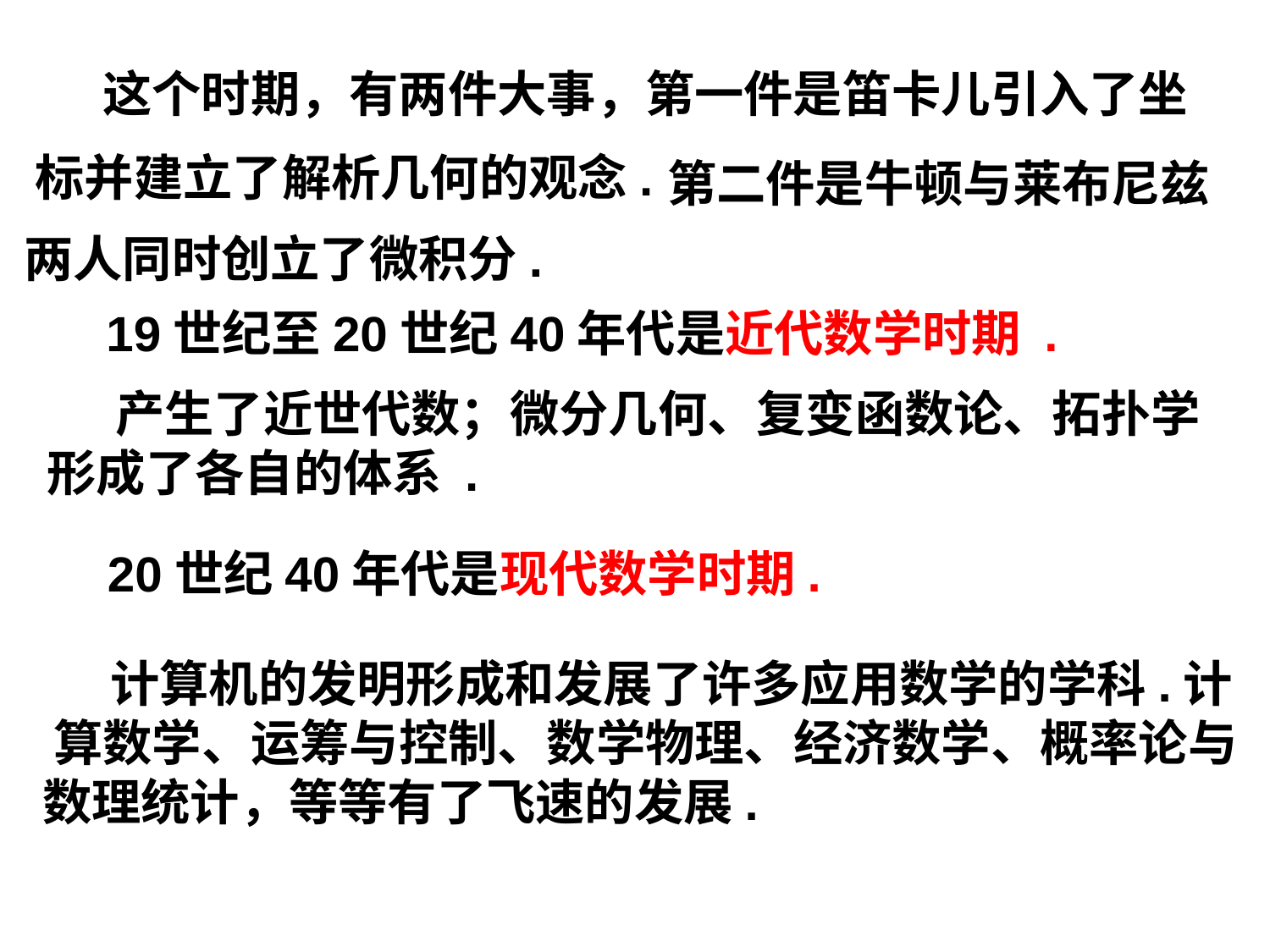

这个时期，有两件大事，第一件是笛卡儿引入了坐
 标并建立了解析几何的观念.

第二件是牛顿与莱布尼兹
两人同时创立了微积分.
     19世纪至20世纪40年代是近代数学时期 .
     产生了近世代数；微分几何、复变函数论、拓扑学形成了各自的体系 .
20世纪40年代是现代数学时期.
     计算机的发明形成和发展了许多应用数学的学科.计   算数学、运筹与控制、数学物理、经济数学、概率论与数理统计，等等有了飞速的发展.